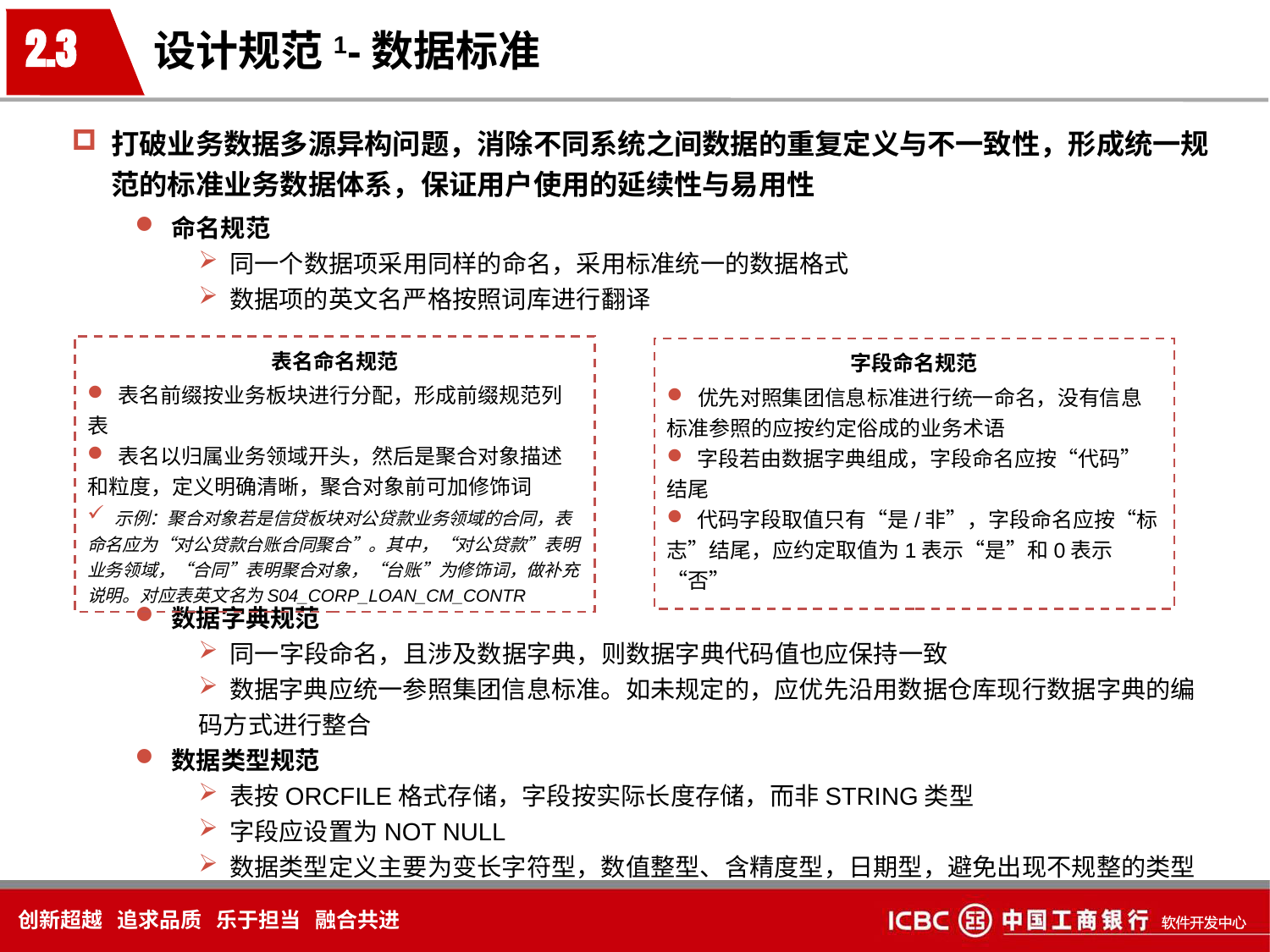

2.3
设计规范1-数据标准
打破业务数据多源异构问题，消除不同系统之间数据的重复定义与不一致性，形成统一规范的标准业务数据体系，保证用户使用的延续性与易用性
 命名规范
 同一个数据项采用同样的命名，采用标准统一的数据格式
 数据项的英文名严格按照词库进行翻译

 数据字典规范
 同一字段命名，且涉及数据字典，则数据字典代码值也应保持一致
 数据字典应统一参照集团信息标准。如未规定的，应优先沿用数据仓库现行数据字典的编码方式进行整合
 数据类型规范
 表按ORCFILE格式存储，字段按实际长度存储，而非STRING类型
 字段应设置为NOT NULL
 数据类型定义主要为变长字符型，数值整型、含精度型，日期型，避免出现不规整的类型

表名命名规范
 表名前缀按业务板块进行分配，形成前缀规范列表
 表名以归属业务领域开头，然后是聚合对象描述和粒度，定义明确清晰，聚合对象前可加修饰词
 示例：聚合对象若是信贷板块对公贷款业务领域的合同，表命名应为“对公贷款台账合同聚合”。其中，“对公贷款”表明业务领域，“合同”表明聚合对象，“台账”为修饰词，做补充说明。对应表英文名为S04_CORP_LOAN_CM_CONTR
字段命名规范
 优先对照集团信息标准进行统一命名，没有信息标准参照的应按约定俗成的业务术语
 字段若由数据字典组成，字段命名应按“代码”结尾
 代码字段取值只有“是/非”，字段命名应按“标志”结尾，应约定取值为1表示“是”和0表示“否”